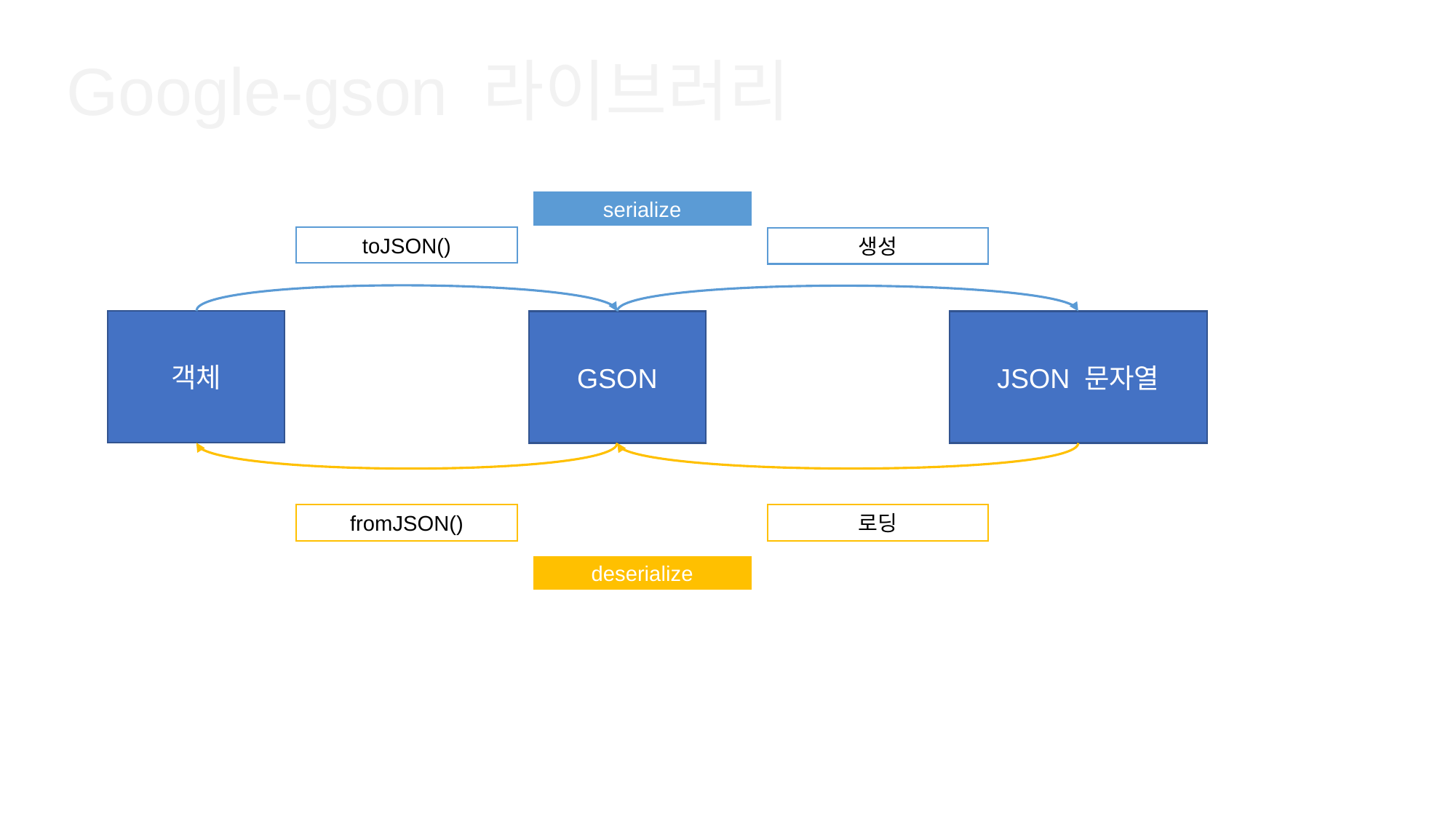

# Google-gson 라이브러리
serialize
toJSON()
생성
객체
GSON
JSON 문자열
로딩
fromJSON()
deserialize